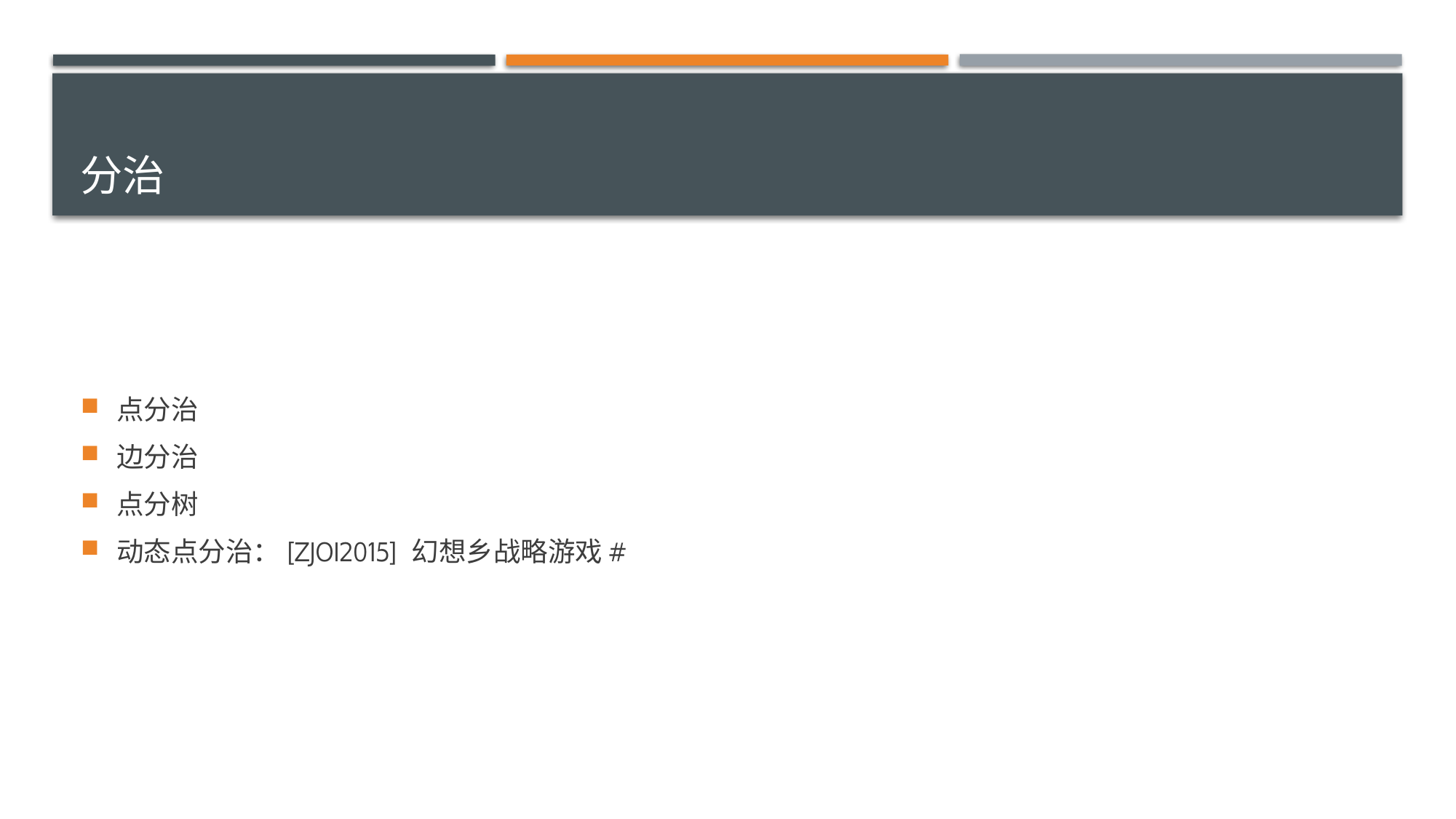

# 分治
点分治
边分治
点分树
动态点分治：[ZJOI2015] 幻想乡战略游戏#